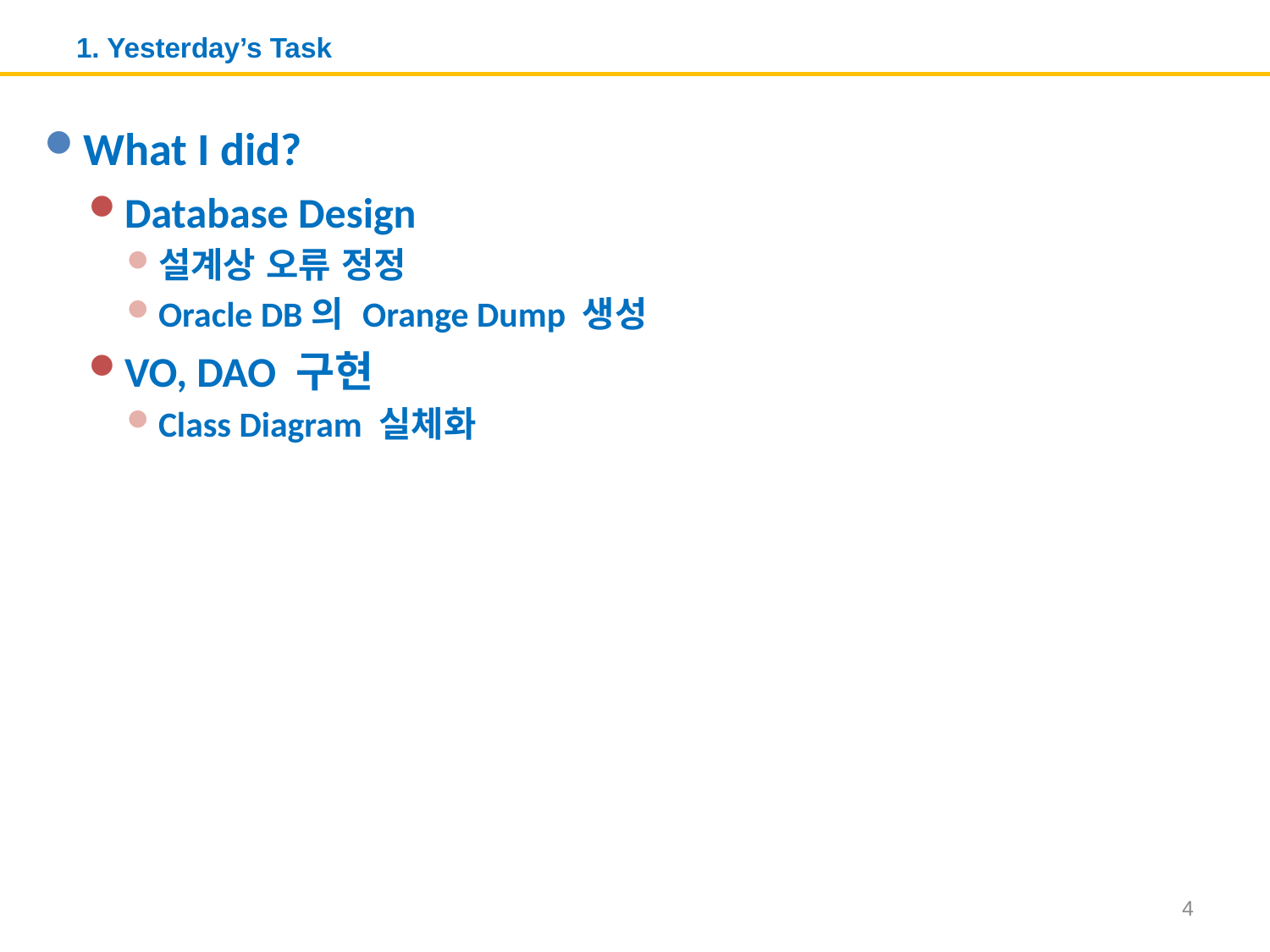

# 1. Yesterday’s Task
What I did?
Database Design
설계상 오류 정정
Oracle DB의 Orange Dump 생성
VO, DAO 구현
Class Diagram 실체화

4